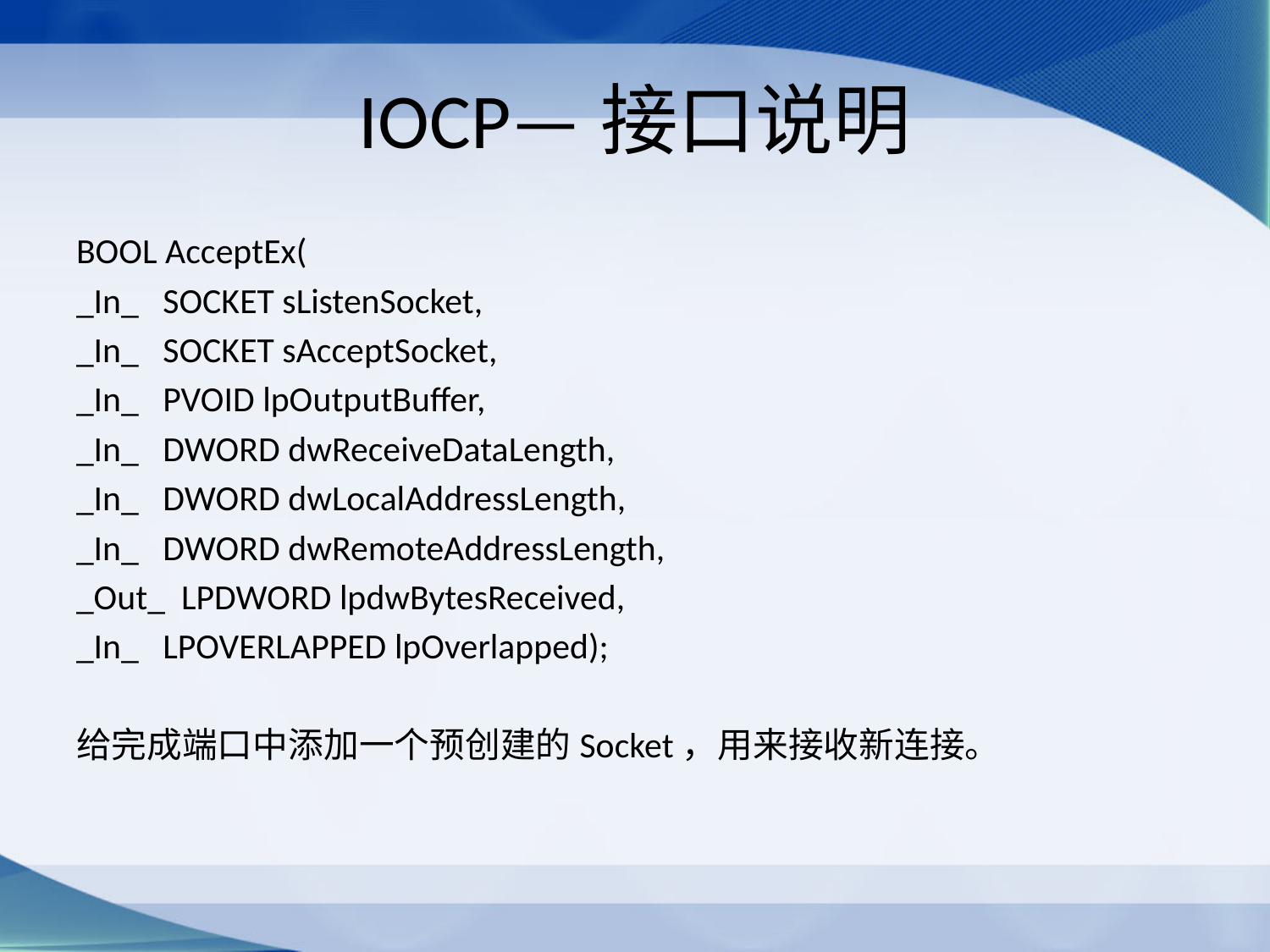

# IOCP—接口说明
BOOL AcceptEx(
_In_   SOCKET sListenSocket,
_In_   SOCKET sAcceptSocket,
_In_   PVOID lpOutputBuffer,
_In_   DWORD dwReceiveDataLength,
_In_   DWORD dwLocalAddressLength,
_In_   DWORD dwRemoteAddressLength,
_Out_  LPDWORD lpdwBytesReceived,
_In_   LPOVERLAPPED lpOverlapped);

给完成端口中添加一个预创建的Socket，用来接收新连接。